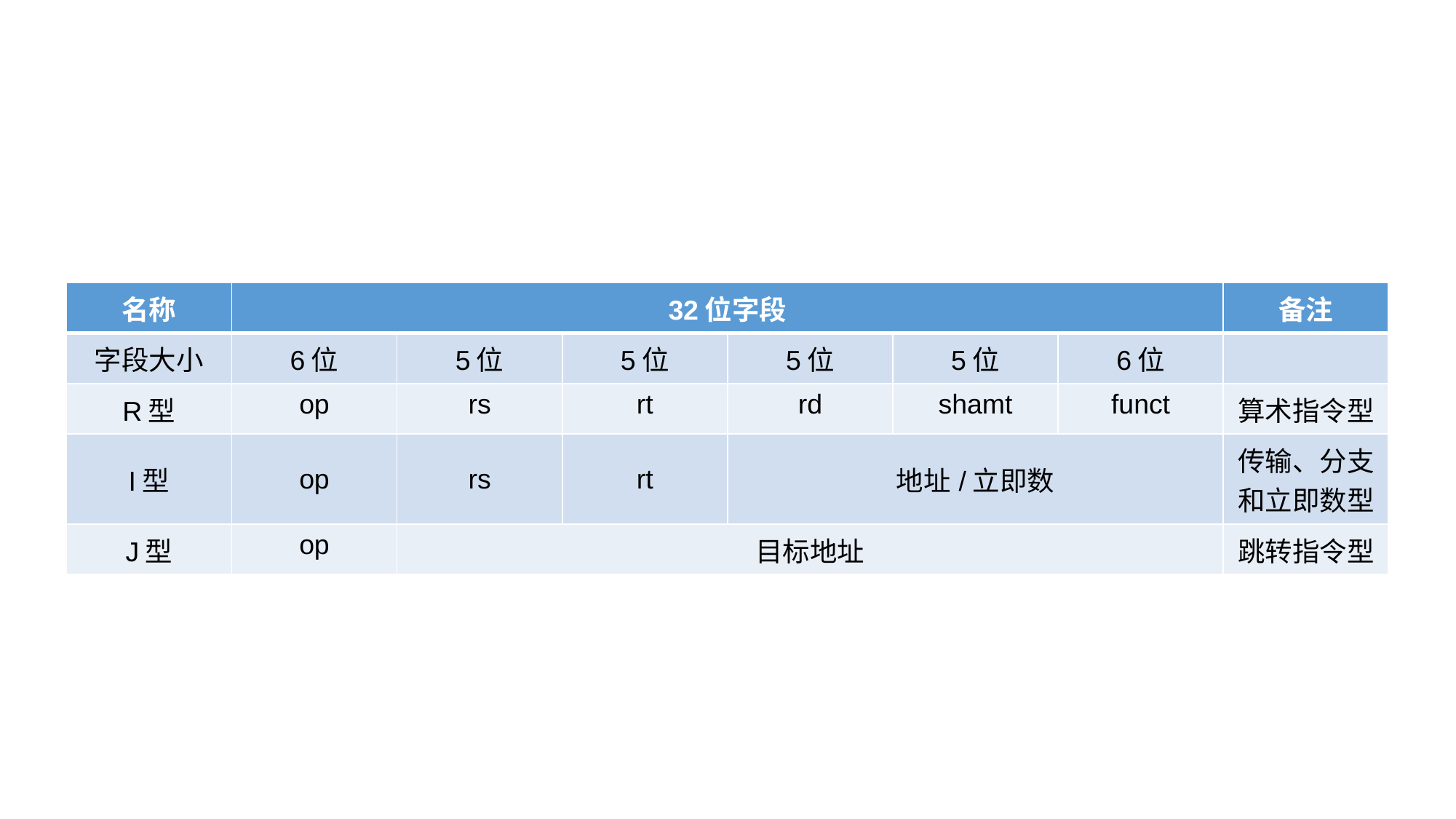

| 名称 | 32位字段 |  |  |  |  |  | 备注 |
| --- | --- | --- | --- | --- | --- | --- | --- |
| 字段大小 | 6位 | 5位 | 5位 | 5位 | 5位 | 6位 |  |
| R型 | op | rs | rt | rd | shamt | funct | 算术指令型 |
| I型 | op | rs | rt | 地址/立即数 |  |  | 传输、分支和立即数型 |
| J型 | op | 目标地址 |  |  |  |  | 跳转指令型 |